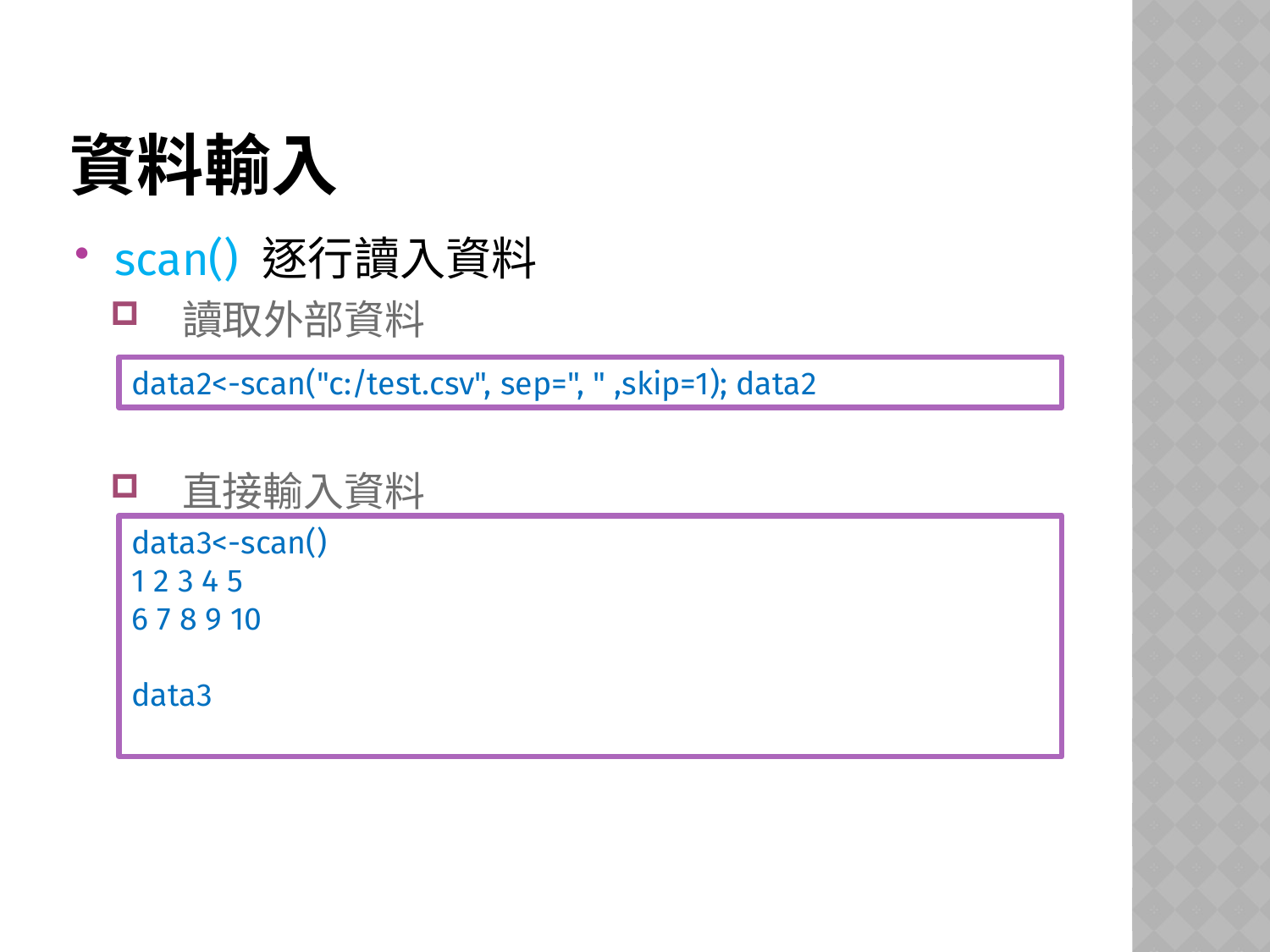

# 資料輸入
scan() 逐行讀入資料
讀取外部資料

直接輸入資料

data2<-scan("c:/test.csv", sep=", " ,skip=1); data2
data3<-scan()
1 2 3 4 5
6 7 8 9 10

data3